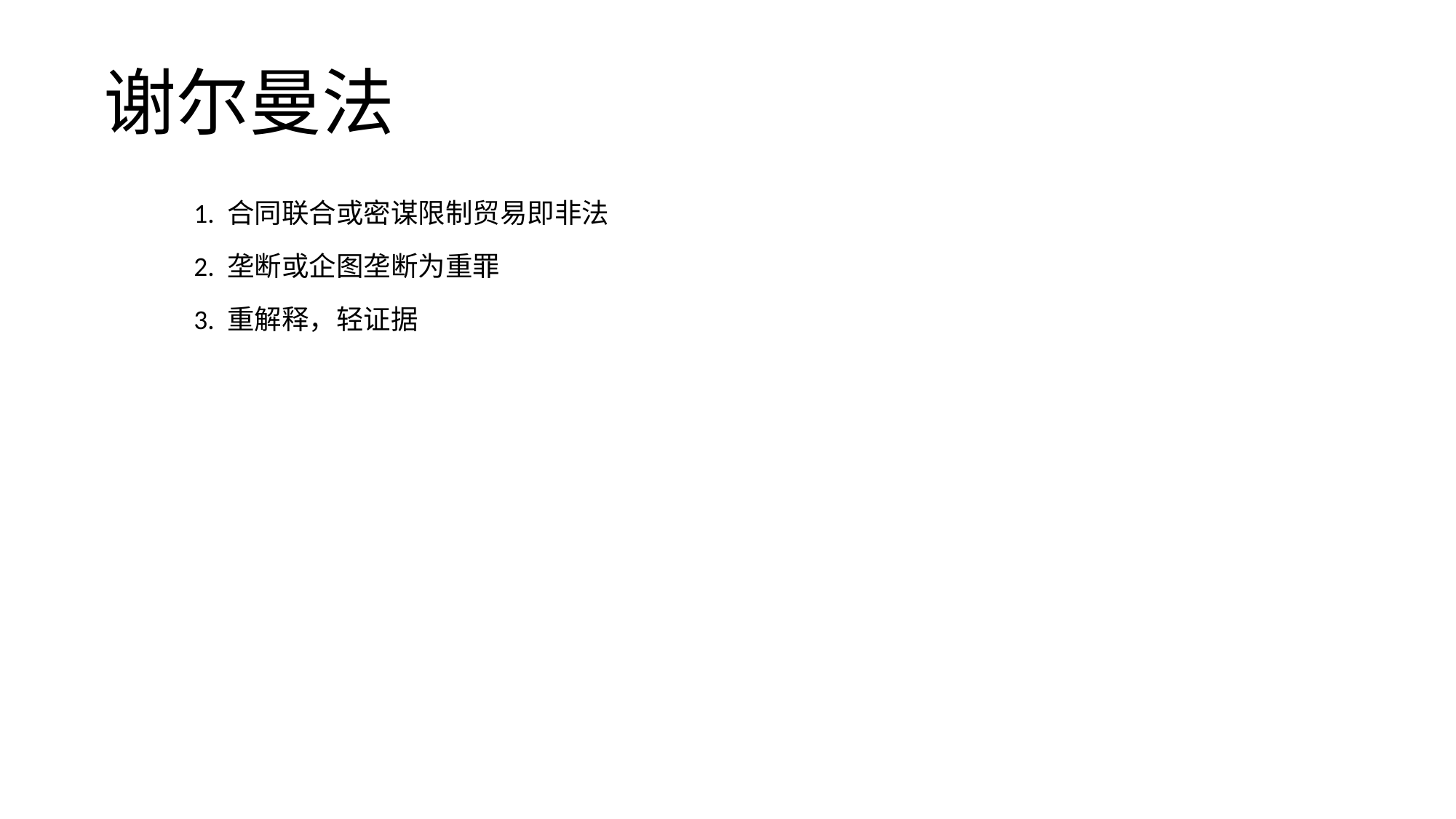

# 谢尔曼法
1. 合同联合或密谋限制贸易即非法
2. 垄断或企图垄断为重罪
3. 重解释，轻证据